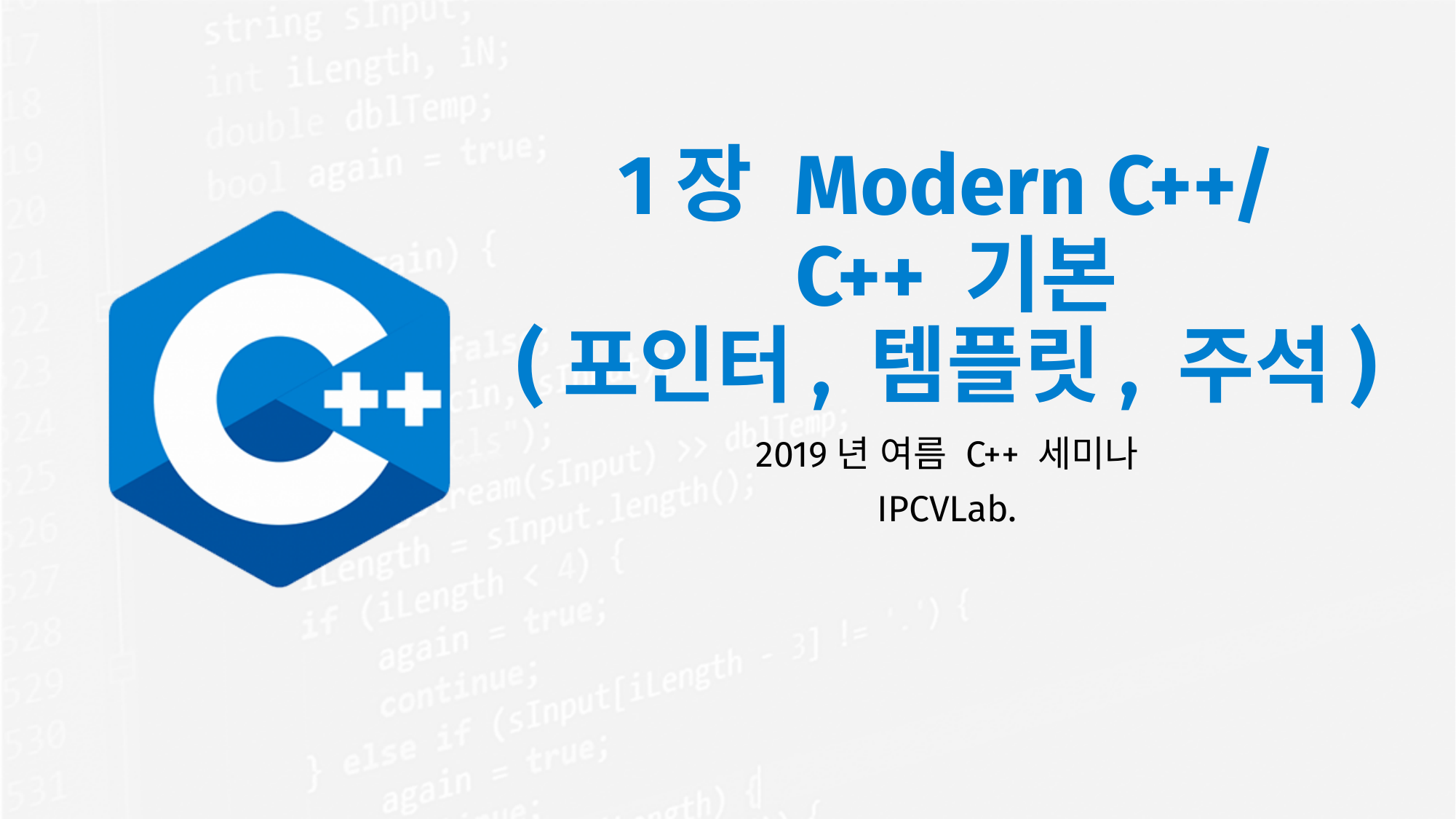

# 1장 Modern C++/ C++ 기본 (포인터, 템플릿, 주석)
2019년 여름 C++ 세미나
IPCVLab.